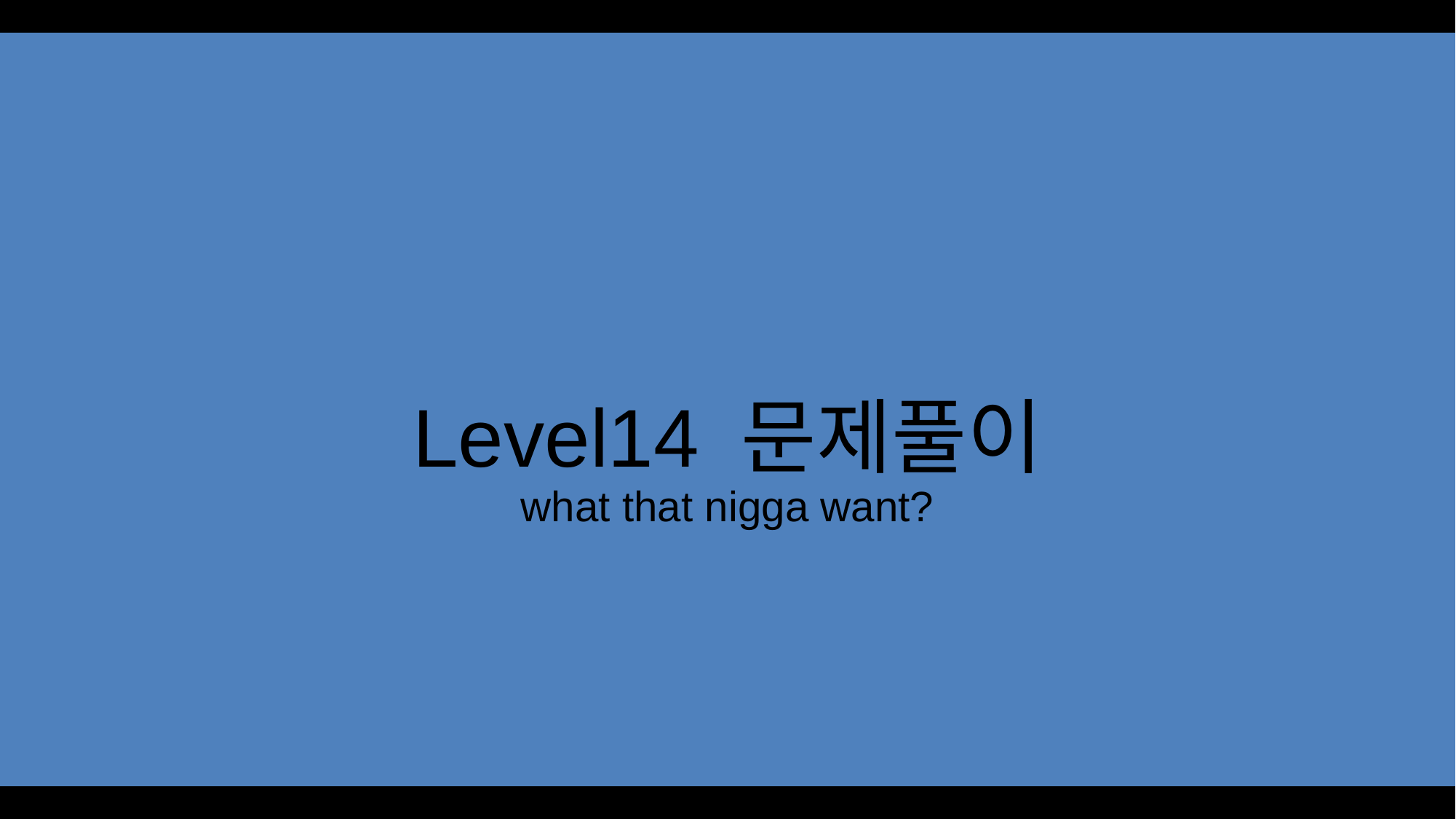

# Level14 문제풀이 what that nigga want?